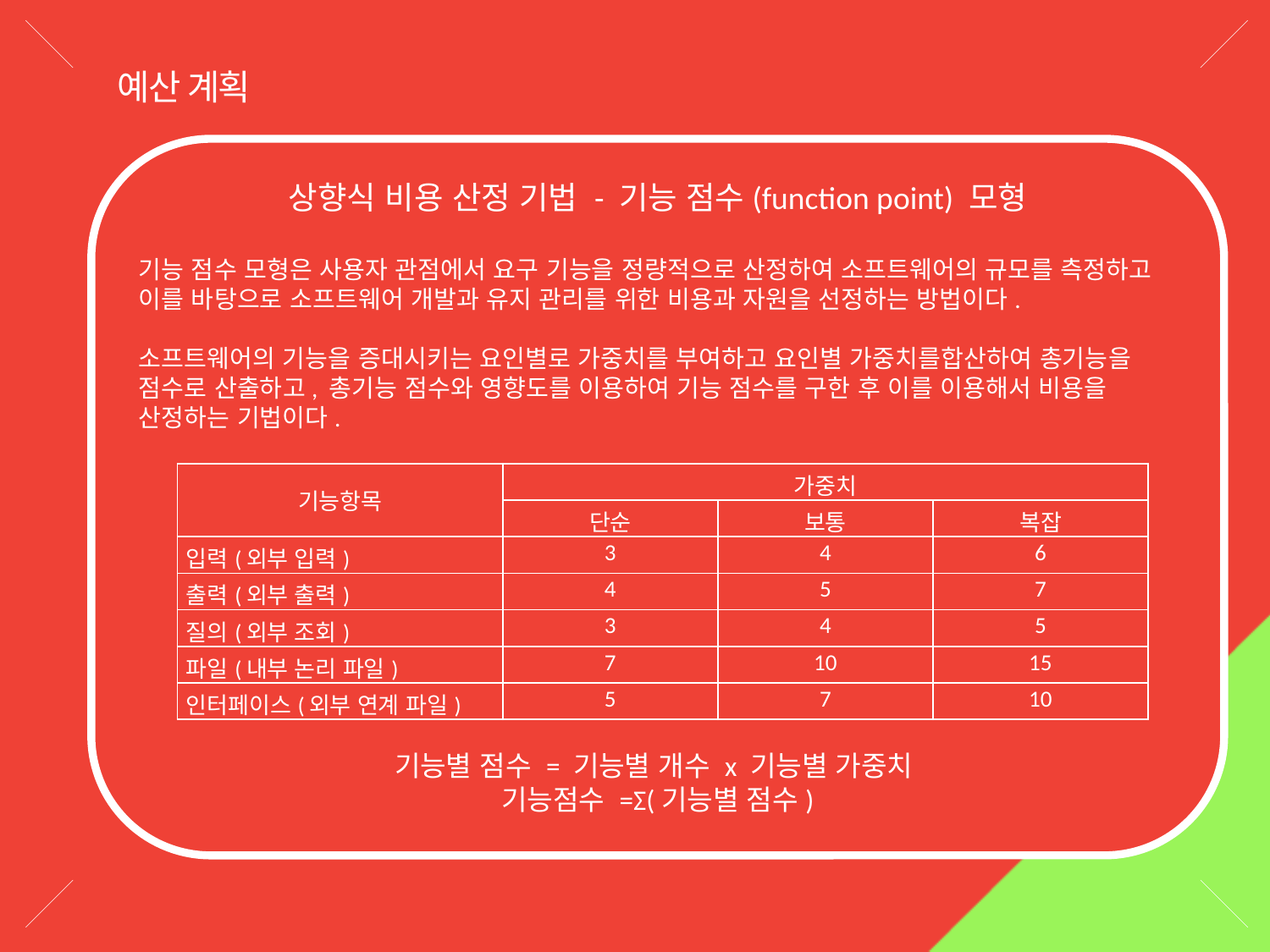

예산 계획
상향식 비용 산정 기법 - 기능 점수(function point) 모형

기능 점수 모형은 사용자 관점에서 요구 기능을 정량적으로 산정하여 소프트웨어의 규모를 측정하고 이를 바탕으로 소프트웨어 개발과 유지 관리를 위한 비용과 자원을 선정하는 방법이다.

소프트웨어의 기능을 증대시키는 요인별로 가중치를 부여하고 요인별 가중치를합산하여 총기능을 점수로 산출하고, 총기능 점수와 영향도를 이용하여 기능 점수를 구한 후 이를 이용해서 비용을 산정하는 기법이다.

기능별 점수 = 기능별 개수 x 기능별 가중치
기능점수 =Σ(기능별 점수)
| 기능항목 | 가중치 |  |  |
| --- | --- | --- | --- |
|  | 단순 | 보통 | 복잡 |
| 입력(외부 입력) | 3 | 4 | 6 |
| 출력(외부 출력) | 4 | 5 | 7 |
| 질의(외부 조회) | 3 | 4 | 5 |
| 파일(내부 논리 파일) | 7 | 10 | 15 |
| 인터페이스(외부 연계 파일) | 5 | 7 | 10 |